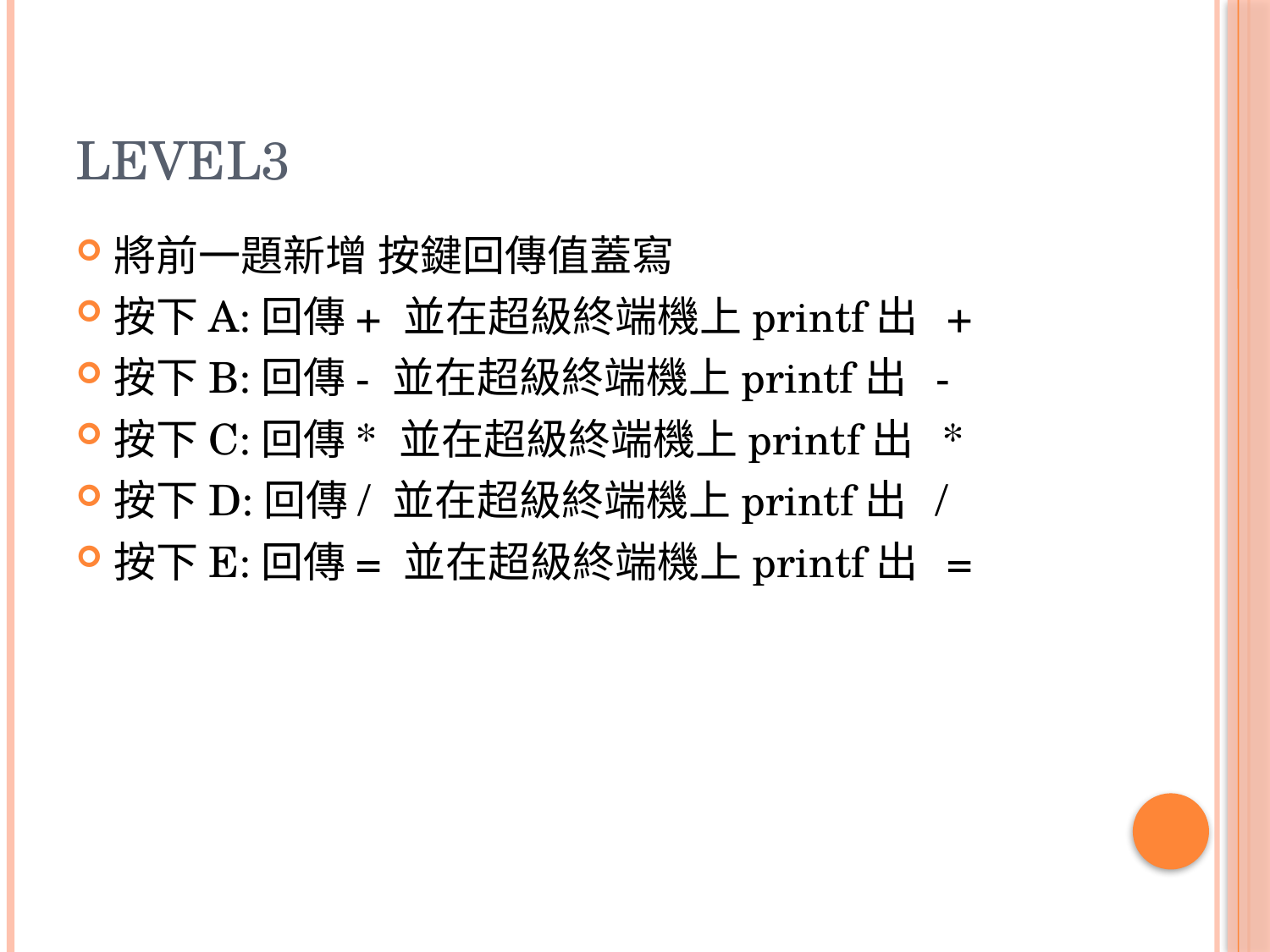

# LEVEL3
將前一題新增 按鍵回傳值蓋寫
按下A:回傳+ 並在超級終端機上printf出  +
按下B:回傳- 並在超級終端機上printf出  -
按下C:回傳* 並在超級終端機上printf出  *
按下D:回傳/ 並在超級終端機上printf出  /
按下E:回傳= 並在超級終端機上printf出  =